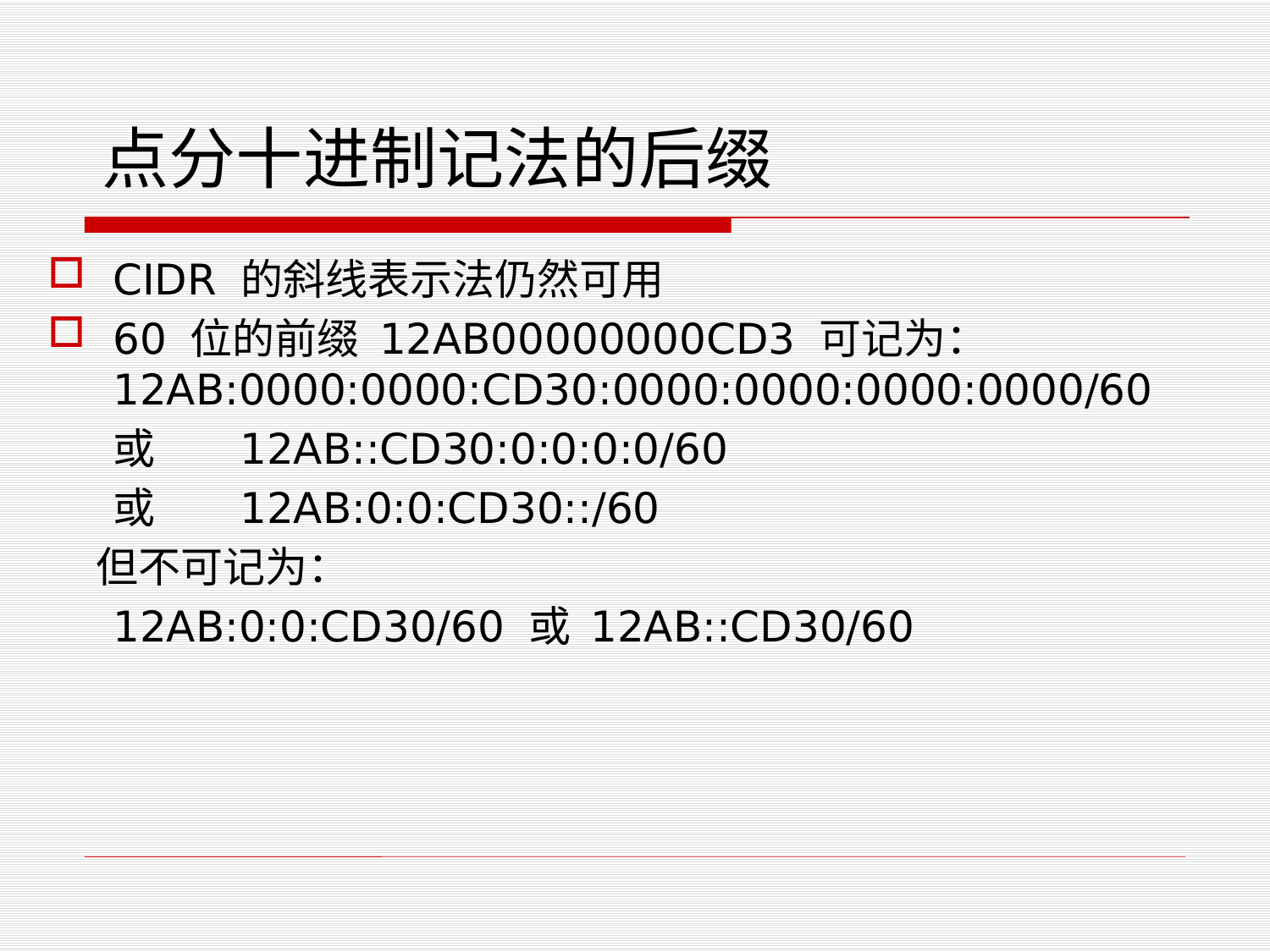

# 点分十进制记法的后缀
CIDR 的斜线表示法仍然可用
60 位的前缀 12AB00000000CD3 可记为：   12AB:0000:0000:CD30:0000:0000:0000:0000/60
	或	12AB::CD30:0:0:0:0/60
	或	12AB:0:0:CD30::/60
    但不可记为：
	12AB:0:0:CD30/60 或 12AB::CD30/60